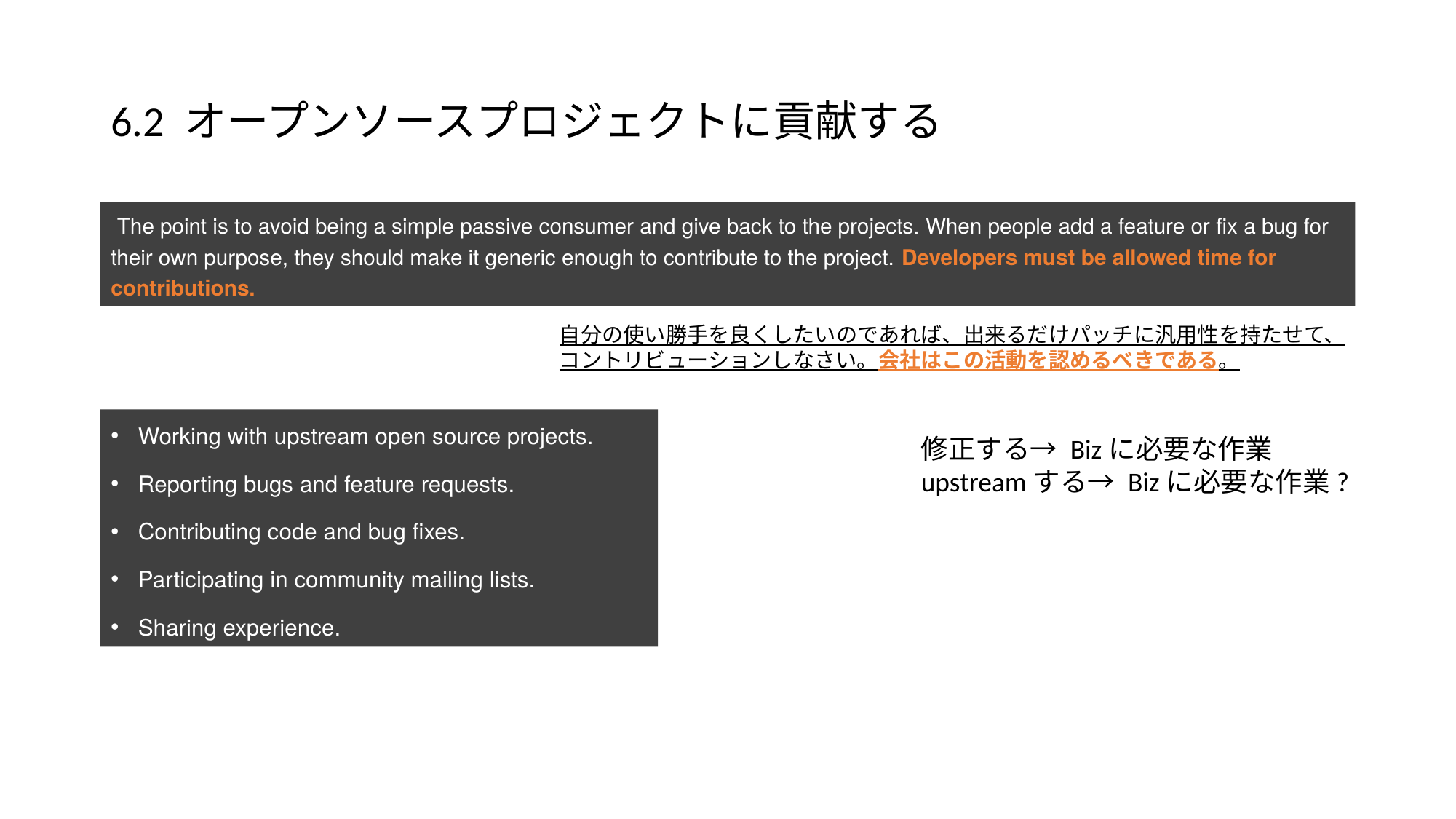

# 6.2 オープンソースプロジェクトに貢献する
 The point is to avoid being a simple passive consumer and give back to the projects. When people add a feature or fix a bug for their own purpose, they should make it generic enough to contribute to the project. Developers must be allowed time for contributions.
自分の使い勝手を良くしたいのであれば、出来るだけパッチに汎用性を持たせて、コントリビューションしなさい。会社はこの活動を認めるべきである。
Working with upstream open source projects.
Reporting bugs and feature requests.
Contributing code and bug fixes.
Participating in community mailing lists.
Sharing experience.
修正する→ Bizに必要な作業
upstreamする→ Bizに必要な作業?